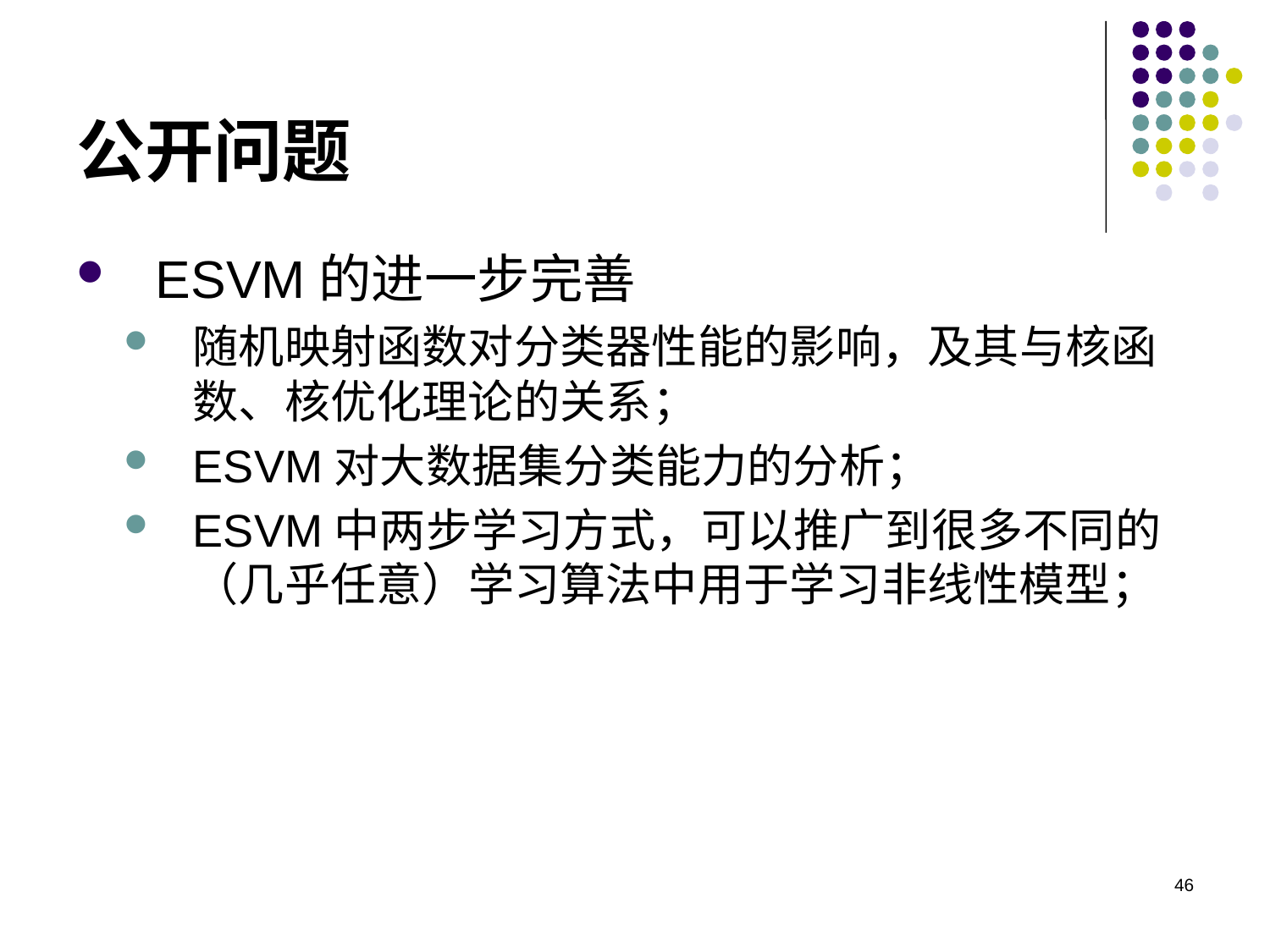

# 公开问题
ESVM的进一步完善
随机映射函数对分类器性能的影响，及其与核函数、核优化理论的关系；
ESVM对大数据集分类能力的分析；
ESVM中两步学习方式，可以推广到很多不同的（几乎任意）学习算法中用于学习非线性模型；
46